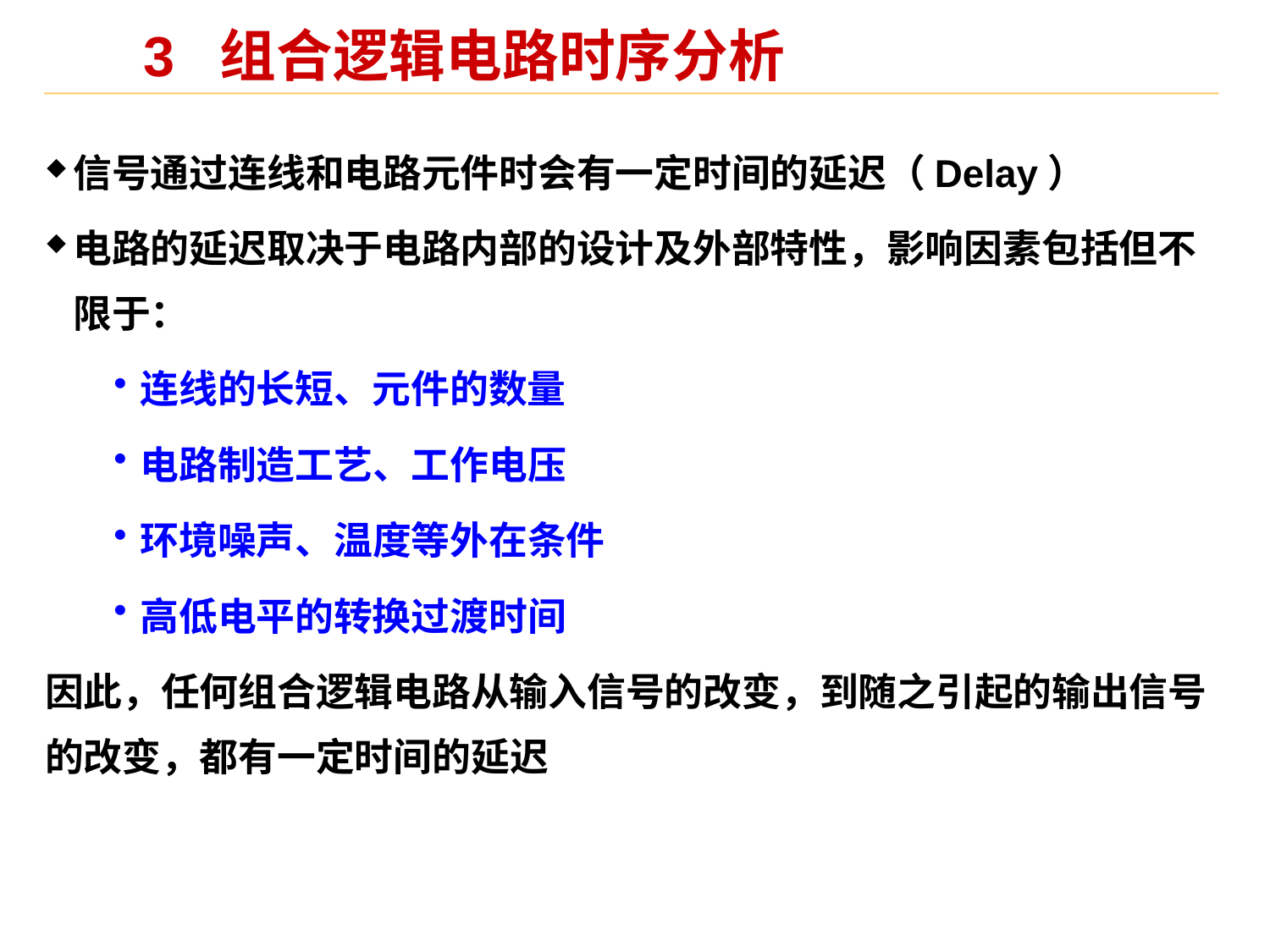

# 3  组合逻辑电路时序分析
信号通过连线和电路元件时会有一定时间的延迟（Delay）
电路的延迟取决于电路内部的设计及外部特性，影响因素包括但不限于：
连线的长短、元件的数量
电路制造工艺、工作电压
环境噪声、温度等外在条件
高低电平的转换过渡时间
因此，任何组合逻辑电路从输入信号的改变，到随之引起的输出信号的改变，都有一定时间的延迟
51